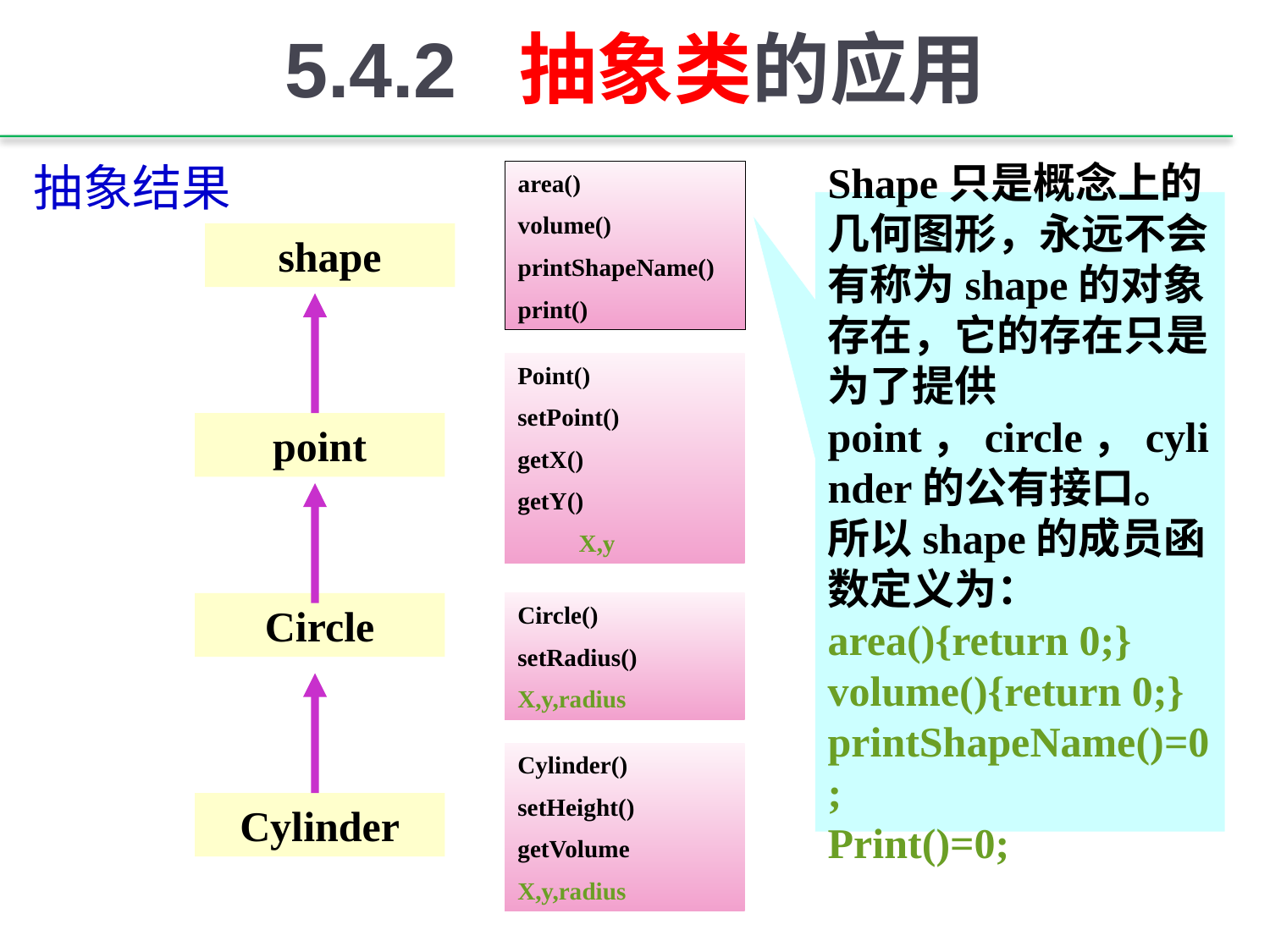

# 5.4.2  抽象类的应用
抽象结果
area()
volume()
printShapeName()
print()
Shape只是概念上的几何图形，永远不会有称为shape的对象存在，它的存在只是为了提供point，circle，cylinder的公有接口。所以shape的成员函数定义为：
area(){return 0;}
volume(){return 0;}
printShapeName()=0;
Print()=0;
shape

Point()
setPoint()
getX()
getY()
          X,y
point

Circle
Circle()
setRadius()
X,y,radius

Cylinder()
setHeight()
getVolume
X,y,radius
Cylinder